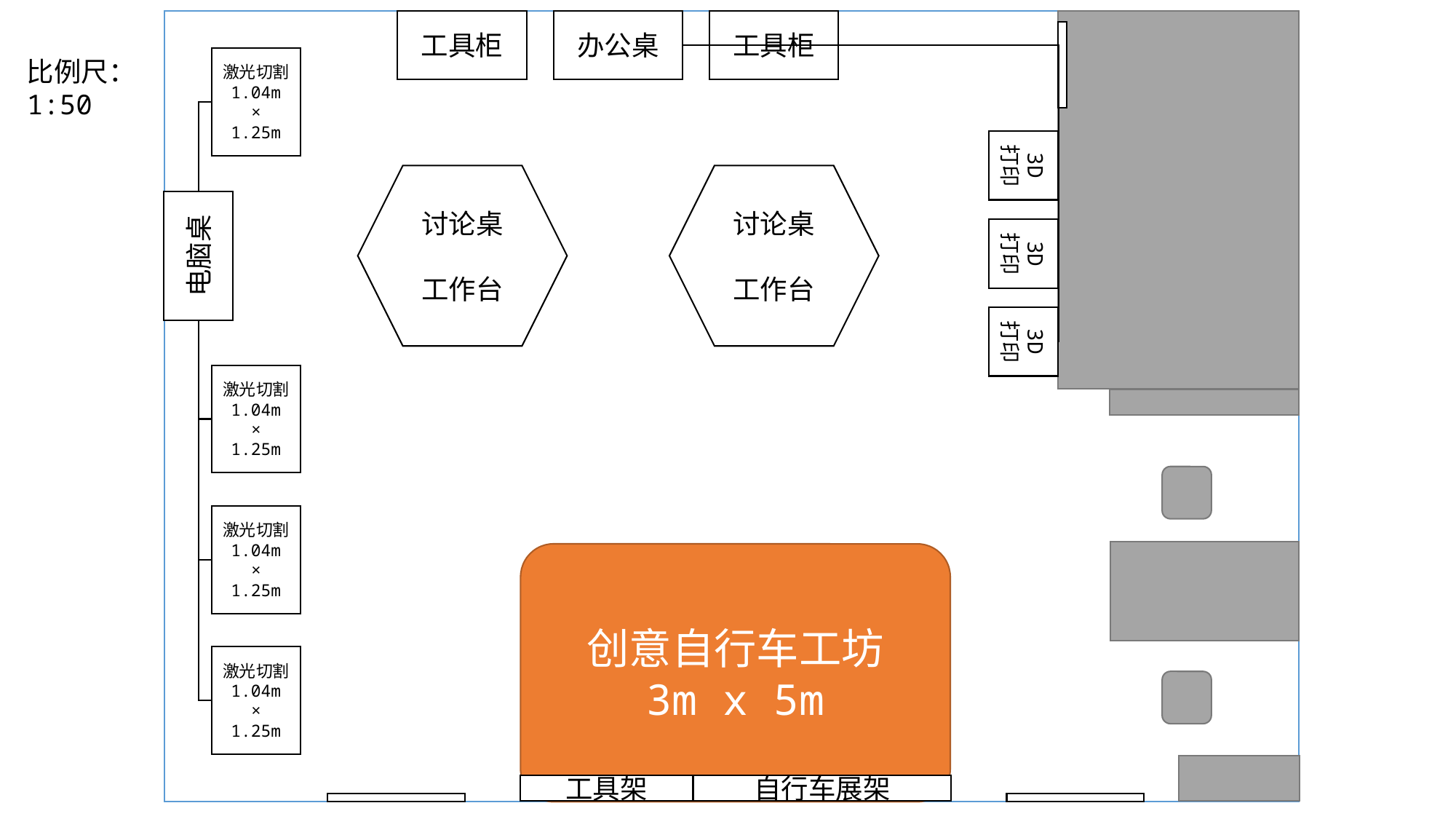

工具柜
办公桌
工具柜

激光切割
1.04m
×
1.25m
比例尺：
1:50

3D
打印
讨论桌

工作台
讨论桌

工作台
3D
打印
电脑桌
3D
打印
激光切割
1.04m
×
1.25m

激光切割
1.04m
×
1.25m

创意自行车工坊
3m x 5m
激光切割
1.04m
×
1.25m

工具架
自行车展架